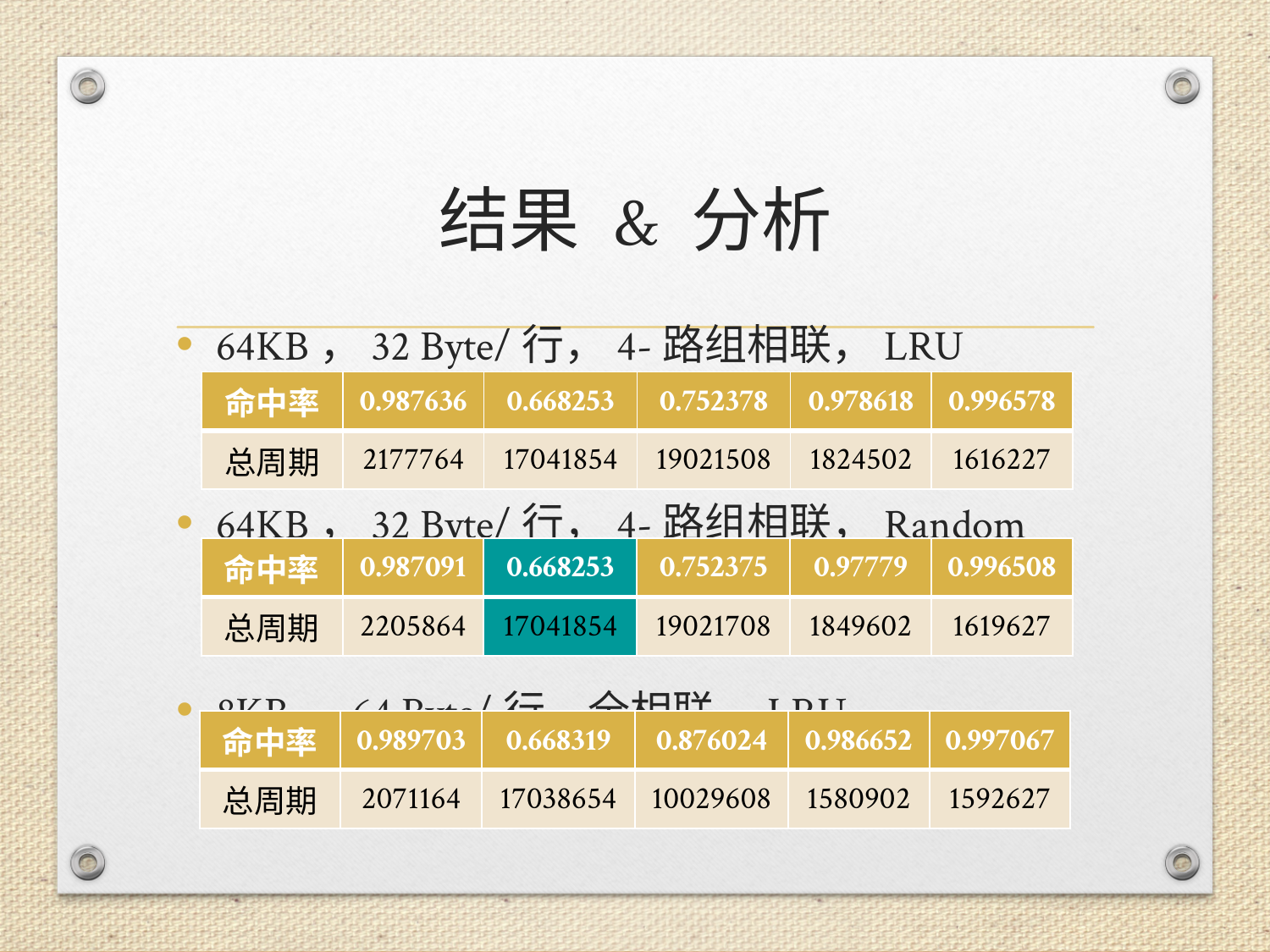

# 结果 & 分析
64KB，32 Byte/行，4-路组相联，LRU

64KB，32 Byte/行，4-路组相联，Random

8KB，64 Byte/行，全相联，LRU
| 命中率 | 0.987636 | 0.668253 | 0.752378 | 0.978618 | 0.996578 |
| --- | --- | --- | --- | --- | --- |
| 总周期 | 2177764 | 17041854 | 19021508 | 1824502 | 1616227 |
| 命中率 | 0.987091 | 0.668253 | 0.752375 | 0.97779 | 0.996508 |
| --- | --- | --- | --- | --- | --- |
| 总周期 | 2205864 | 17041854 | 19021708 | 1849602 | 1619627 |
| 命中率 | 0.989703 | 0.668319 | 0.876024 | 0.986652 | 0.997067 |
| --- | --- | --- | --- | --- | --- |
| 总周期 | 2071164 | 17038654 | 10029608 | 1580902 | 1592627 |